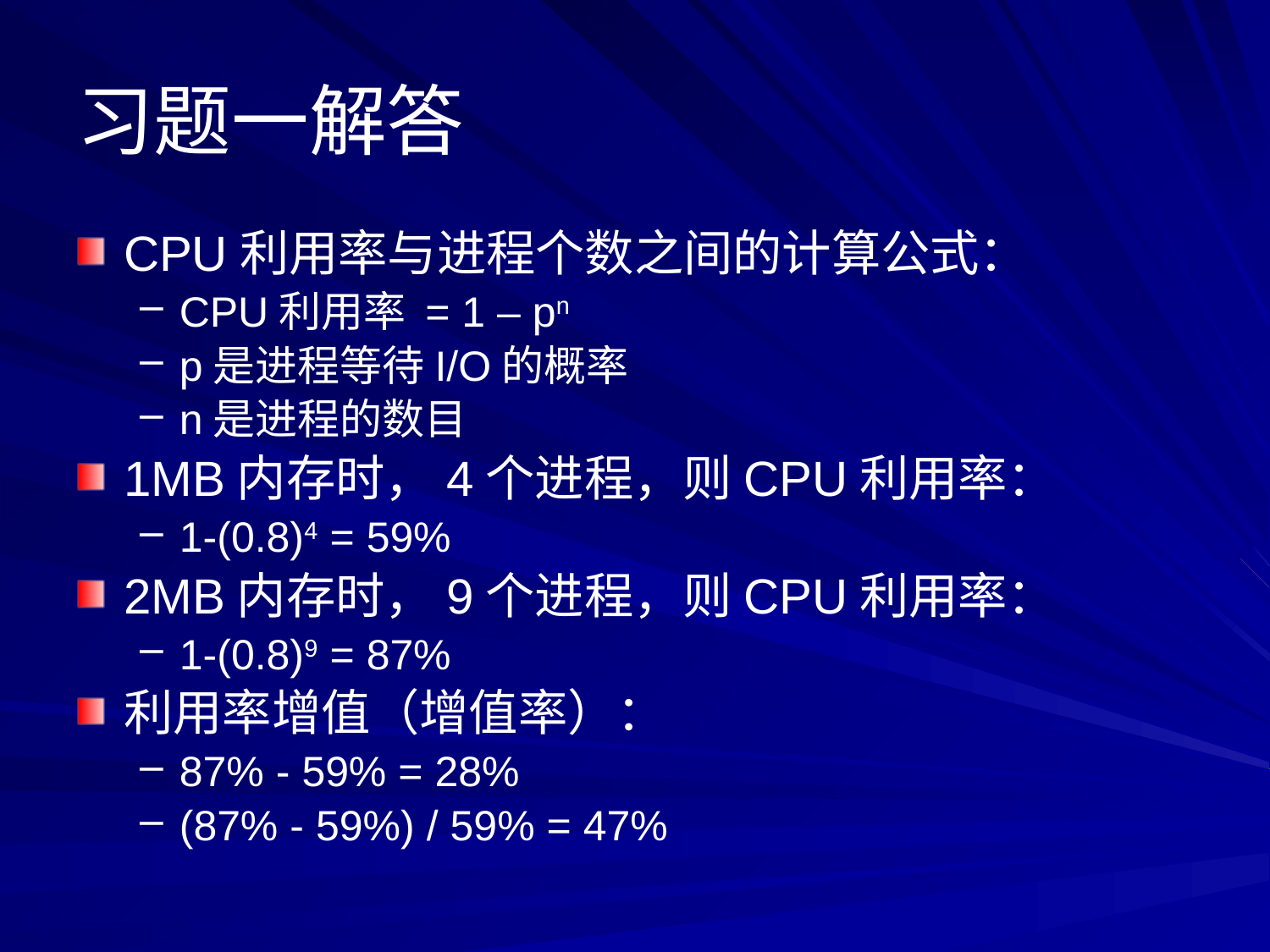

# 习题一解答
CPU利用率与进程个数之间的计算公式：
CPU利用率 = 1 – pn
p是进程等待I/O的概率
n是进程的数目
1MB内存时，4个进程，则CPU利用率：
1-(0.8)4 = 59%
2MB内存时，9个进程，则CPU利用率：
1-(0.8)9 = 87%
利用率增值（增值率）：
87% - 59% = 28%
(87% - 59%) / 59% = 47%